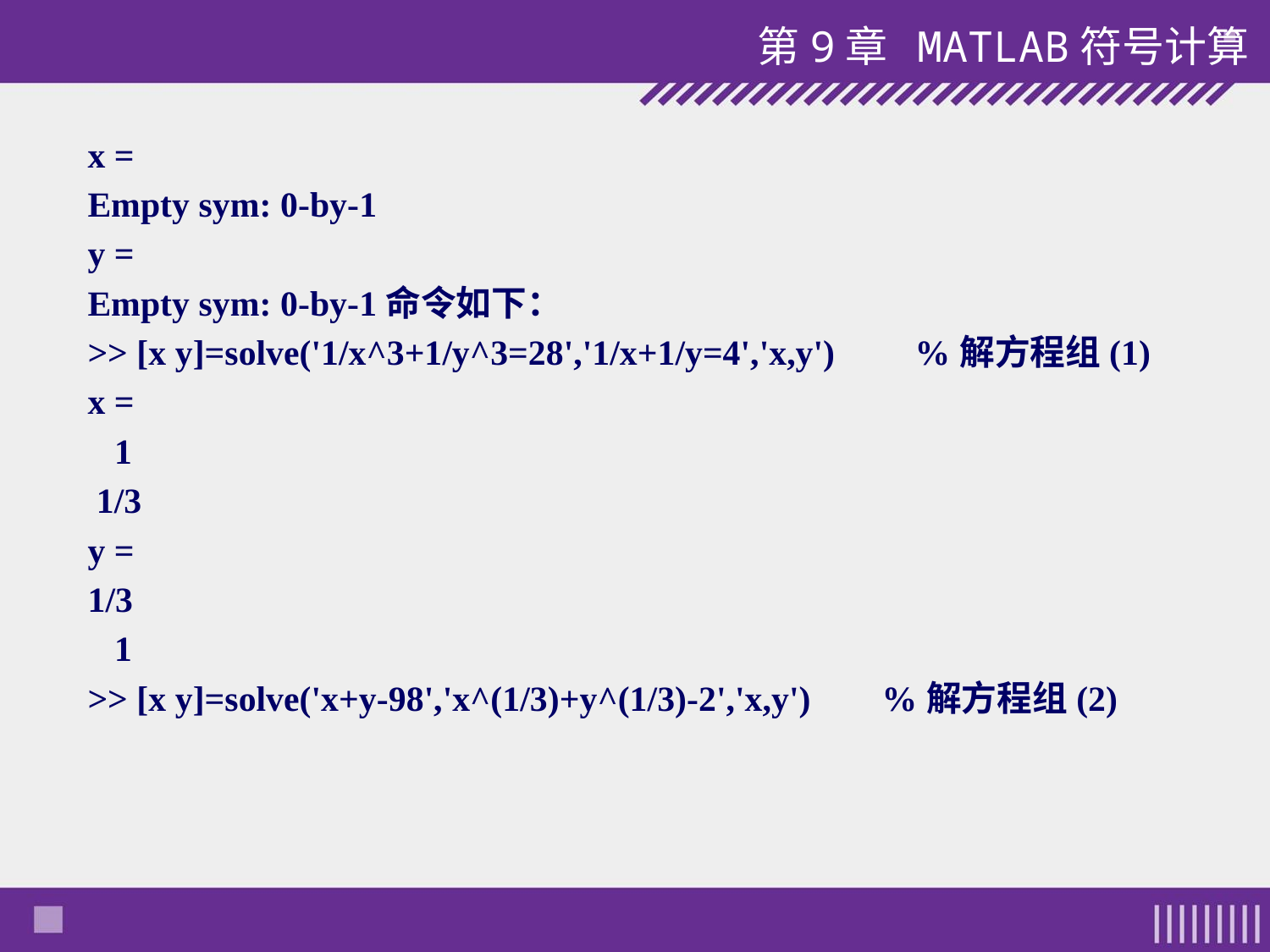

第9章  MATLAB符号计算
x =
Empty sym: 0-by-1
y =
Empty sym: 0-by-1命令如下：
>> [x y]=solve('1/x^3+1/y^3=28','1/x+1/y=4','x,y')         %解方程组(1)
x =
   1
 1/3
y =
1/3
   1
>> [x y]=solve('x+y-98','x^(1/3)+y^(1/3)-2','x,y')        %解方程组(2)